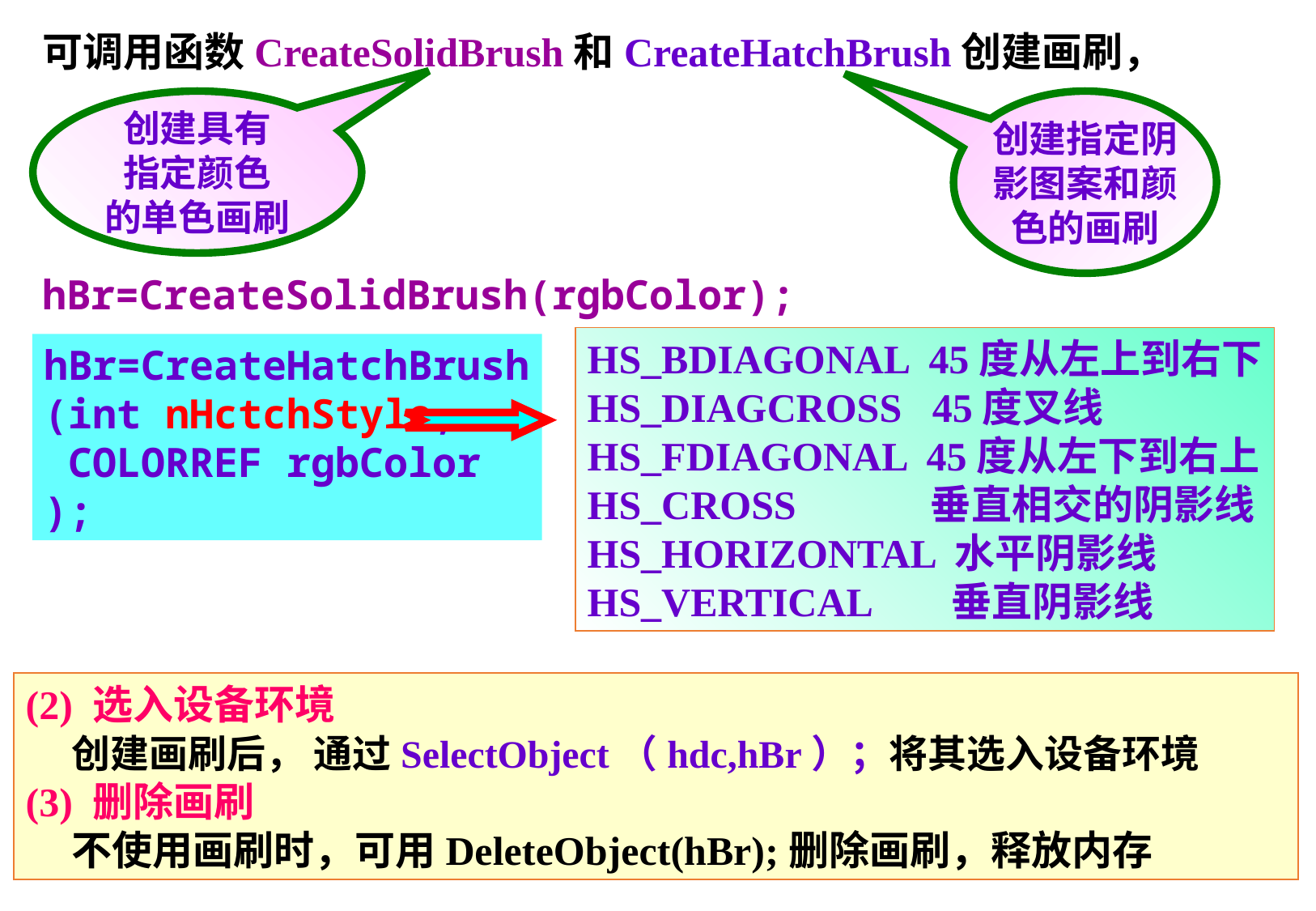

可调用函数CreateSolidBrush和CreateHatchBrush创建画刷，

hBr=CreateSolidBrush(rgbColor);
创建具有
指定颜色
的单色画刷
创建指定阴
影图案和颜
色的画刷
HS_BDIAGONAL  45度从左上到右下
HS_DIAGCROSS   45度叉线
HS_FDIAGONAL  45度从左下到右上
HS_CROSS	         垂直相交的阴影线
HS_HORIZONTAL 水平阴影线
HS_VERTICAL	垂直阴影线
hBr=CreateHatchBrush
(int nHctchStyle,
 COLORREF rgbColor
);

(2) 选入设备环境
    创建画刷后， 通过SelectObject（hdc,hBr）；将其选入设备环境
(3) 删除画刷
    不使用画刷时，可用DeleteObject(hBr);删除画刷，释放内存